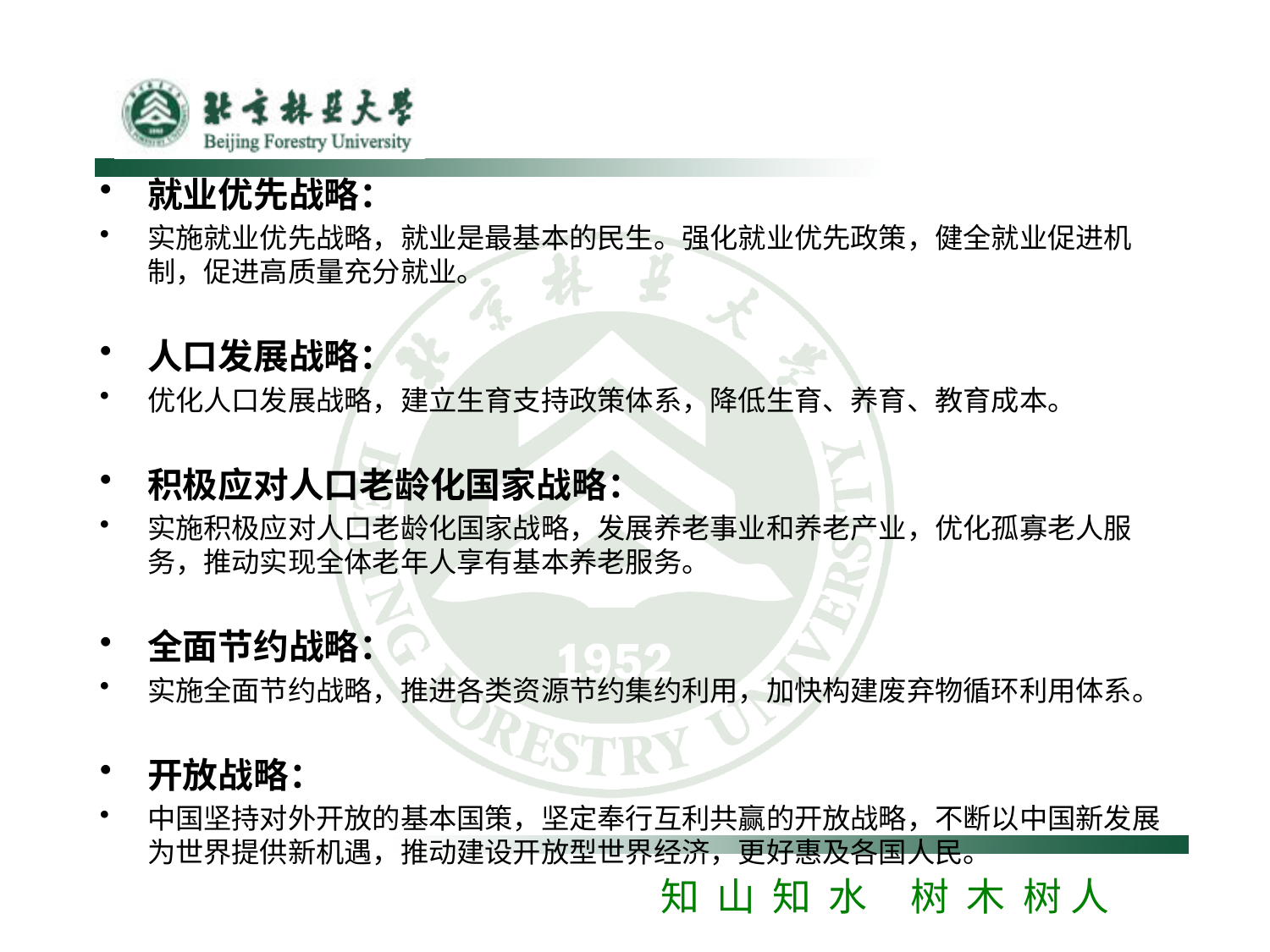

#
就业优先战略：
实施就业优先战略，就业是最基本的民生。强化就业优先政策，健全就业促进机制，促进高质量充分就业。

人口发展战略：
优化人口发展战略，建立生育支持政策体系，降低生育、养育、教育成本。

积极应对人口老龄化国家战略：
实施积极应对人口老龄化国家战略，发展养老事业和养老产业，优化孤寡老人服务，推动实现全体老年人享有基本养老服务。

全面节约战略：
实施全面节约战略，推进各类资源节约集约利用，加快构建废弃物循环利用体系。

开放战略：
中国坚持对外开放的基本国策，坚定奉行互利共赢的开放战略，不断以中国新发展为世界提供新机遇，推动建设开放型世界经济，更好惠及各国人民。